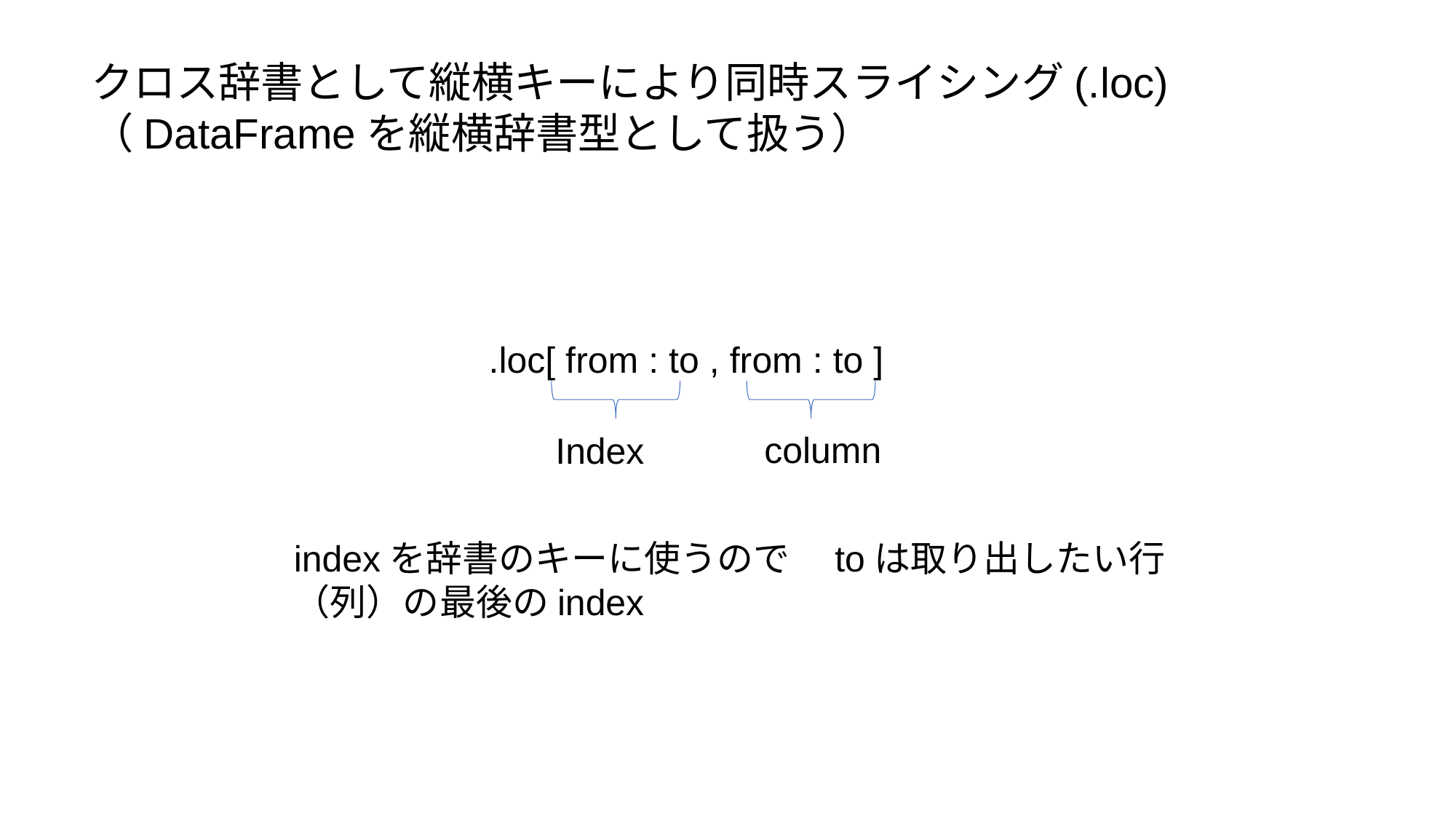

クロス辞書として縦横キーにより同時スライシング(.loc)
（DataFrameを縦横辞書型として扱う）
 .loc[ from : to , from : to ]

column
Index
indexを辞書のキーに使うので　toは取り出したい行（列）の最後のindex